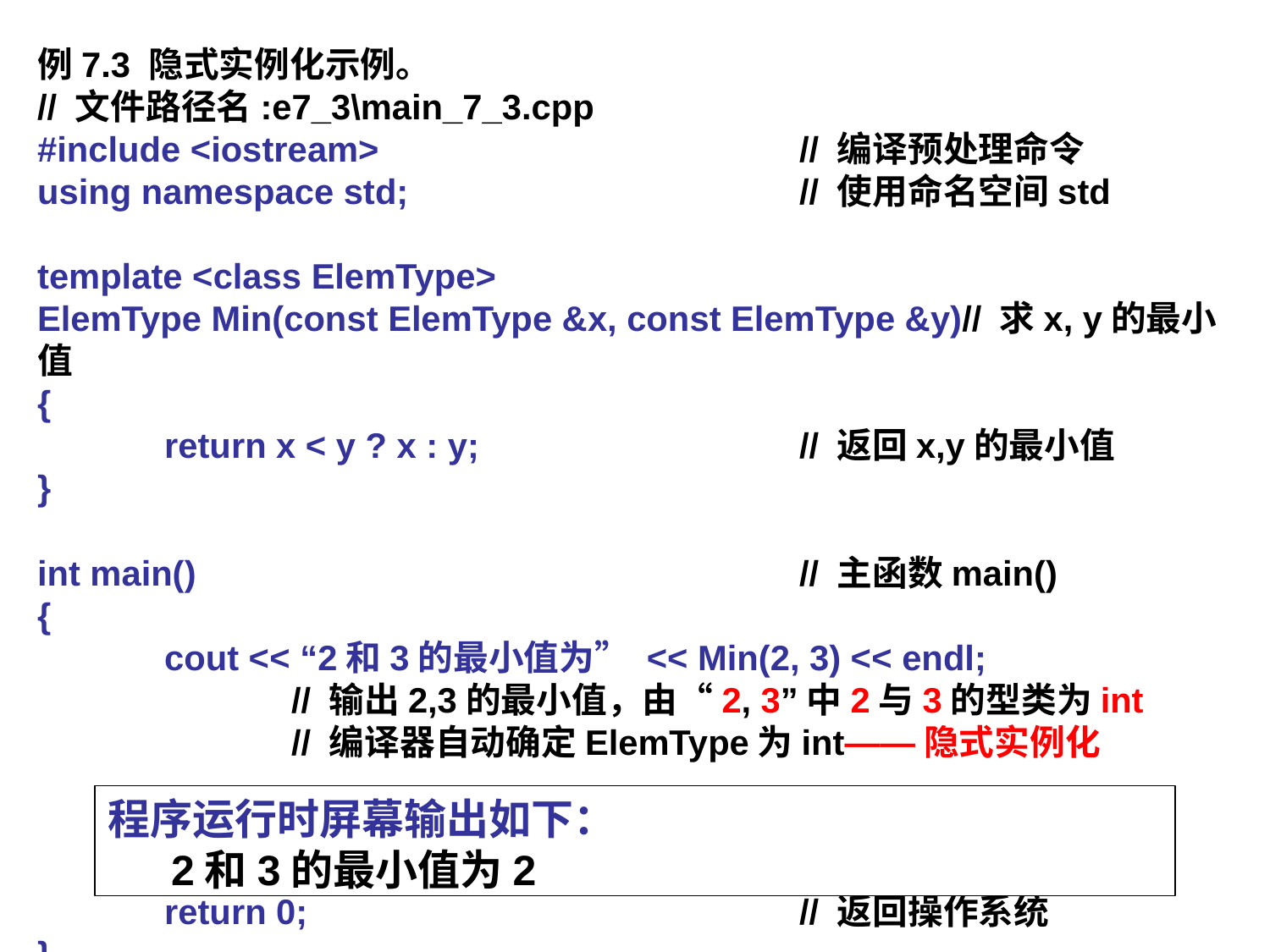

例7.3 隐式实例化示例。
// 文件路径名:e7_3\main_7_3.cpp
#include <iostream>               			// 编译预处理命令
using namespace std;				// 使用命名空间std

template <class ElemType>
ElemType Min(const ElemType &x, const ElemType &y)// 求x, y的最小值
{
	return x < y ? x : y;			// 返回x,y的最小值
}

int main()					// 主函数main()
{
	cout << “2和3的最小值为” << Min(2, 3) << endl;
		// 输出2,3的最小值，由“2, 3”中2与3的型类为int
		// 编译器自动确定ElemType为int——隐式实例化

	system("PAUSE");			// 输出系统提示信息
	return 0;               			// 返回操作系统
}
程序运行时屏幕输出如下：
2和3的最小值为2